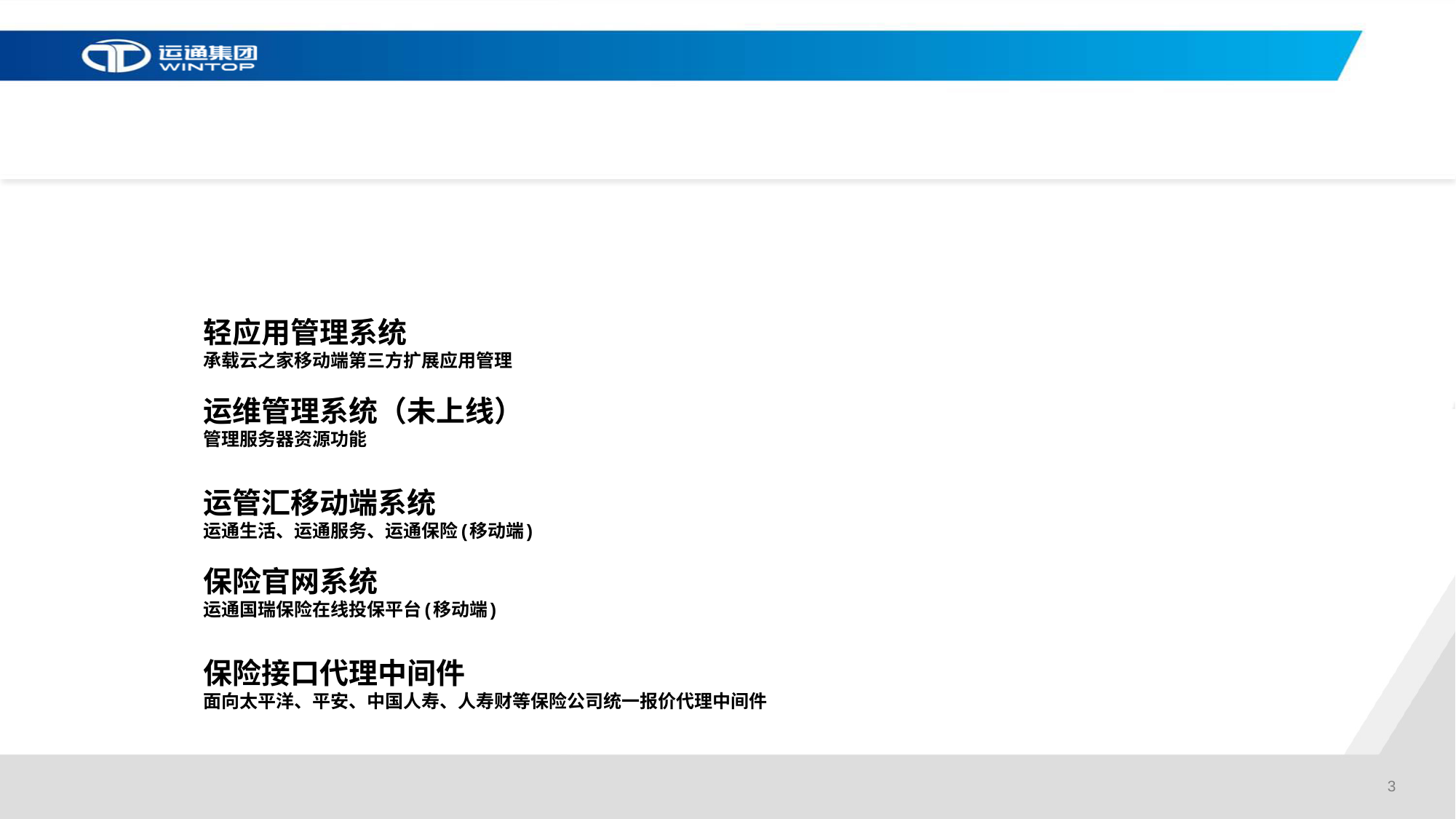

# 轻应用管理系统 承载云之家移动端第三方扩展应用管理 运维管理系统（未上线） 管理服务器资源功能 运管汇移动端系统 运通生活、运通服务、运通保险(移动端) 保险官网系统 运通国瑞保险在线投保平台(移动端) 保险接口代理中间件 面向太平洋、平安、中国人寿、人寿财等保险公司统一报价代理中间件